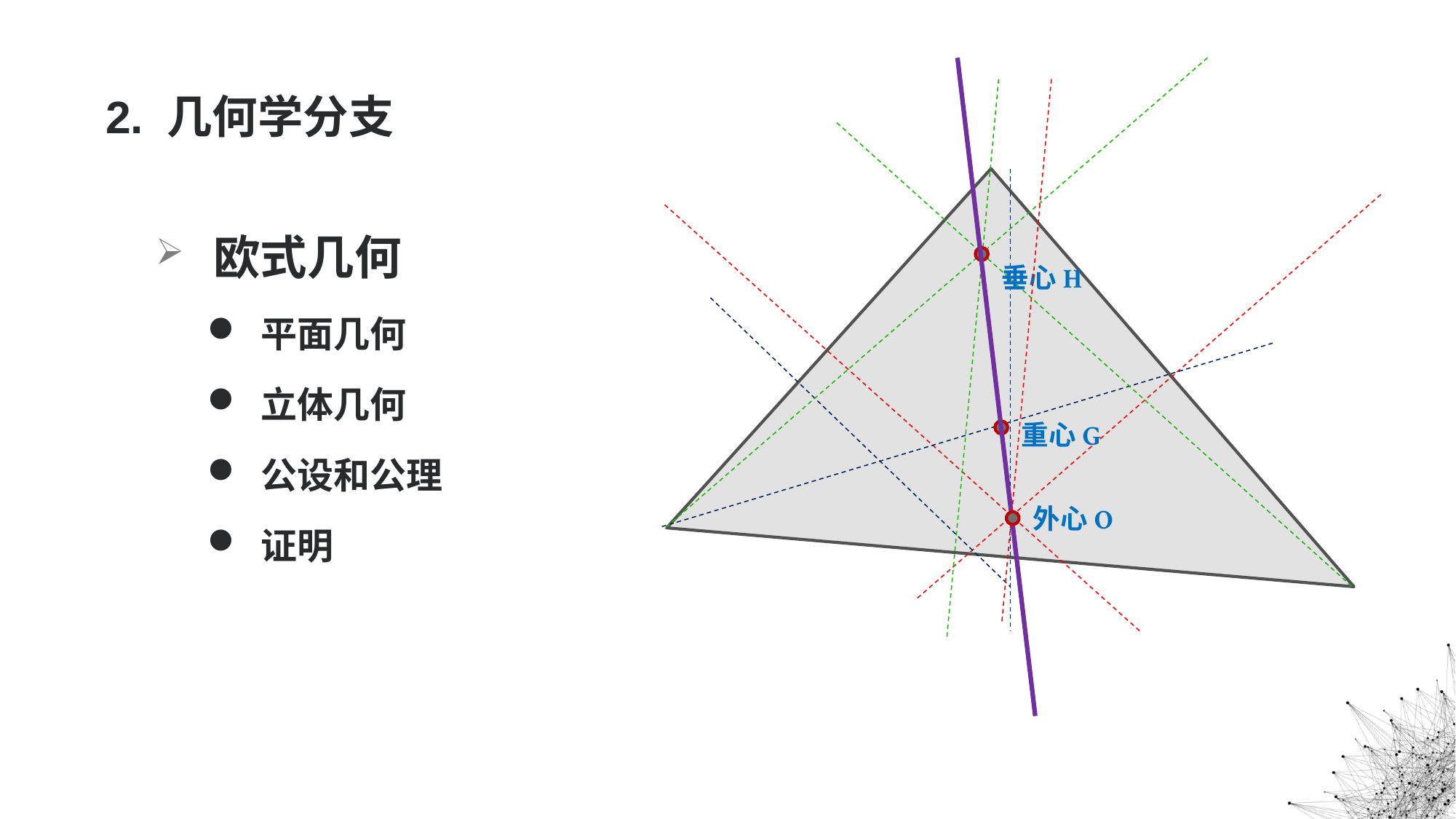

# 2. 几何学分支

 欧式几何
平面几何
立体几何
公设和公理
证明

垂心H
重心G

外心O